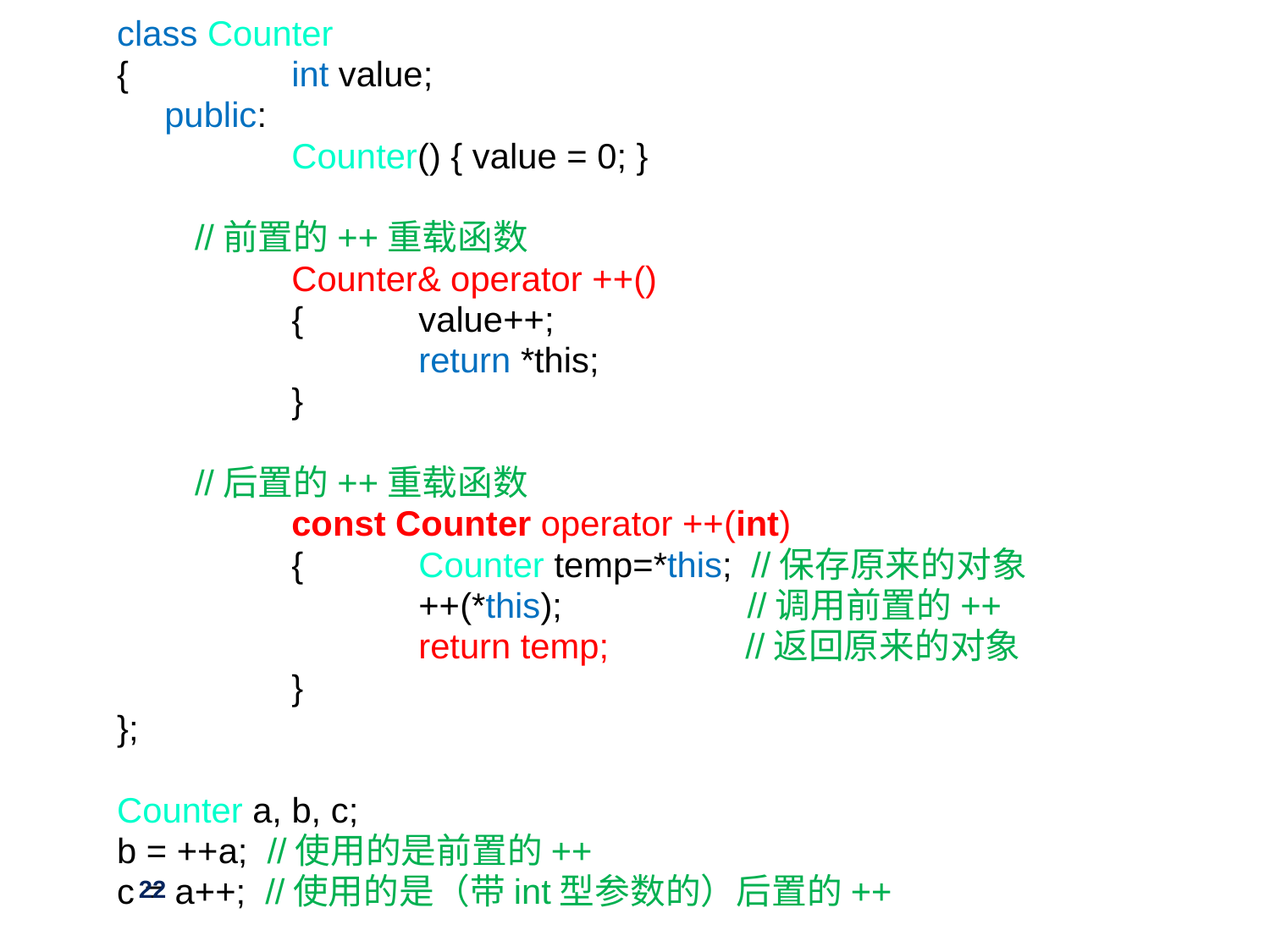

class Counter
{		int value;
	public:
		Counter() { value = 0; }

        //前置的++重载函数
		Counter& operator ++()
		{	value++;
			return *this;
		}

        //后置的++重载函数
		const Counter operator ++(int)
		{	Counter temp=*this;  //保存原来的对象
			++(*this);                   //调用前置的++
			return temp;              //返回原来的对象
		}
};

Counter a, b, c;
b = ++a;  //使用的是前置的++
c = a++;  //使用的是（带int型参数的）后置的++
22